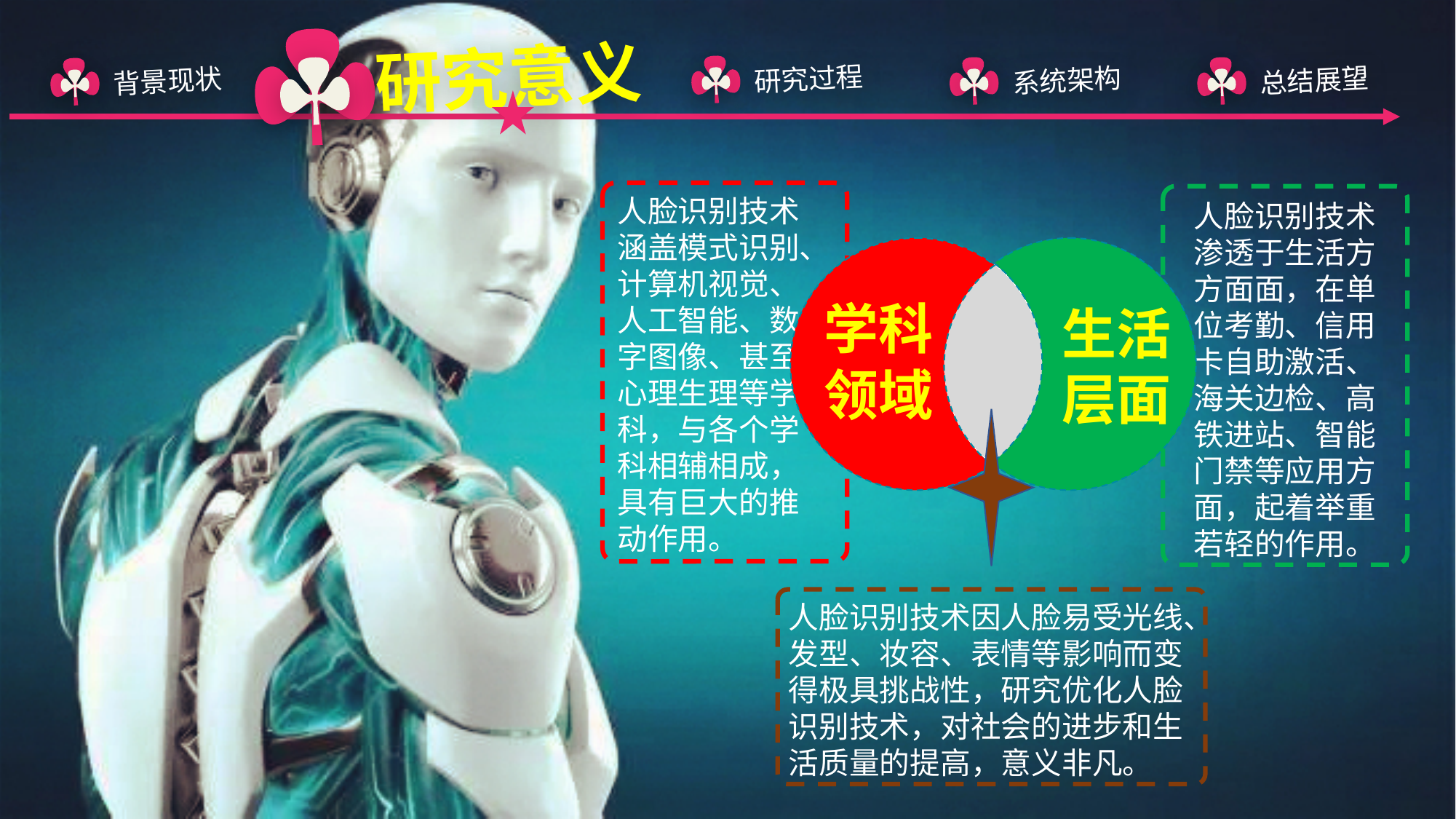

研究意义

研究过程

系统架构

总结展望

背景现状

人脸识别技术涵盖模式识别、计算机视觉、人工智能、数字图像、甚至心理生理等学科，与各个学科相辅相成，具有巨大的推动作用。

人脸识别技术渗透于生活方方面面，在单位考勤、信用卡自助激活、海关边检、高铁进站、智能门禁等应用方面，起着举重若轻的作用。

学科领域

生活层面

人脸识别技术因人脸易受光线、发型、妆容、表情等影响而变得极具挑战性，研究优化人脸识别技术，对社会的进步和生活质量的提高，意义非凡。